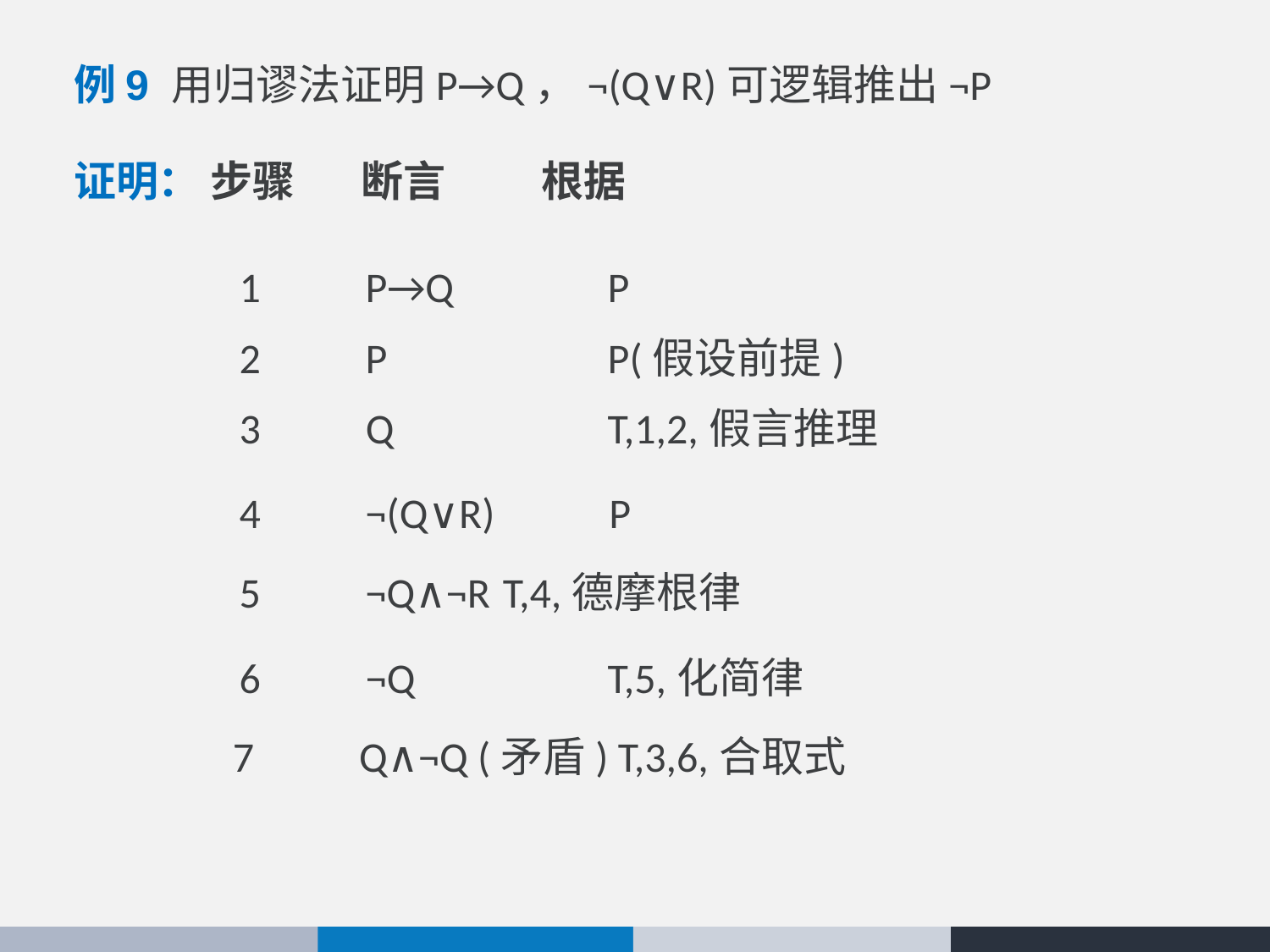

例9 用归谬法证明P→Q，¬(Q∨R)可逻辑推出¬P
证明： 步骤       断言          根据
1           P→Q 	            P
2           P	            P(假设前提)
3           Q 	            T,1,2,假言推理
4           ¬(Q∨R)            P
5           ¬Q∧¬R	 T,4,德摩根律
6           ¬Q	            T,5,化简律
7           Q∧¬Q (矛盾) T,3,6,合取式